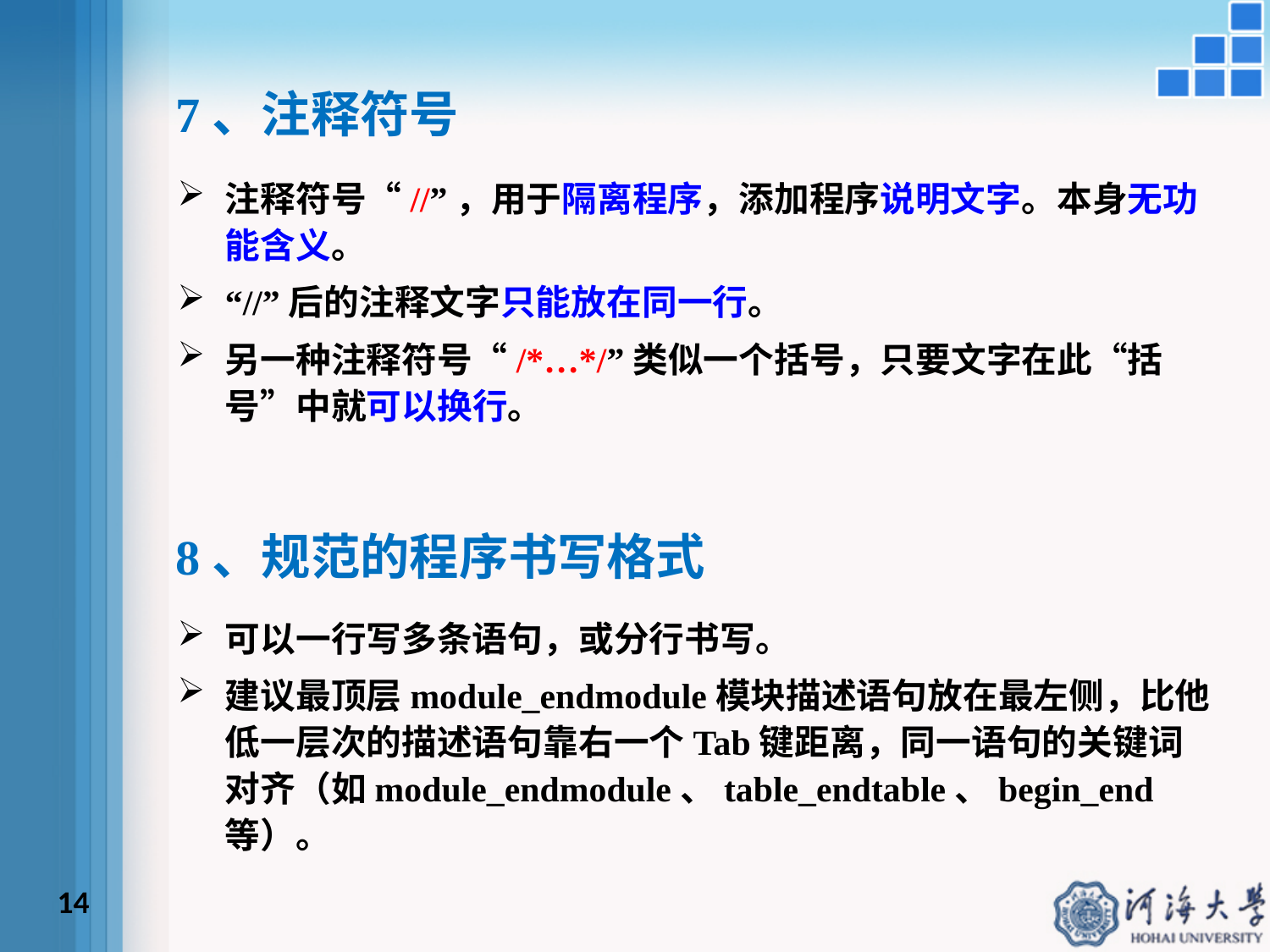

7、注释符号
注释符号“//”，用于隔离程序，添加程序说明文字。本身无功能含义。
“//”后的注释文字只能放在同一行。
另一种注释符号“/*…*/”类似一个括号，只要文字在此“括号”中就可以换行。
8、规范的程序书写格式
可以一行写多条语句，或分行书写。
建议最顶层module_endmodule模块描述语句放在最左侧，比他低一层次的描述语句靠右一个Tab键距离，同一语句的关键词对齐（如module_endmodule、table_endtable、begin_end等）。
14